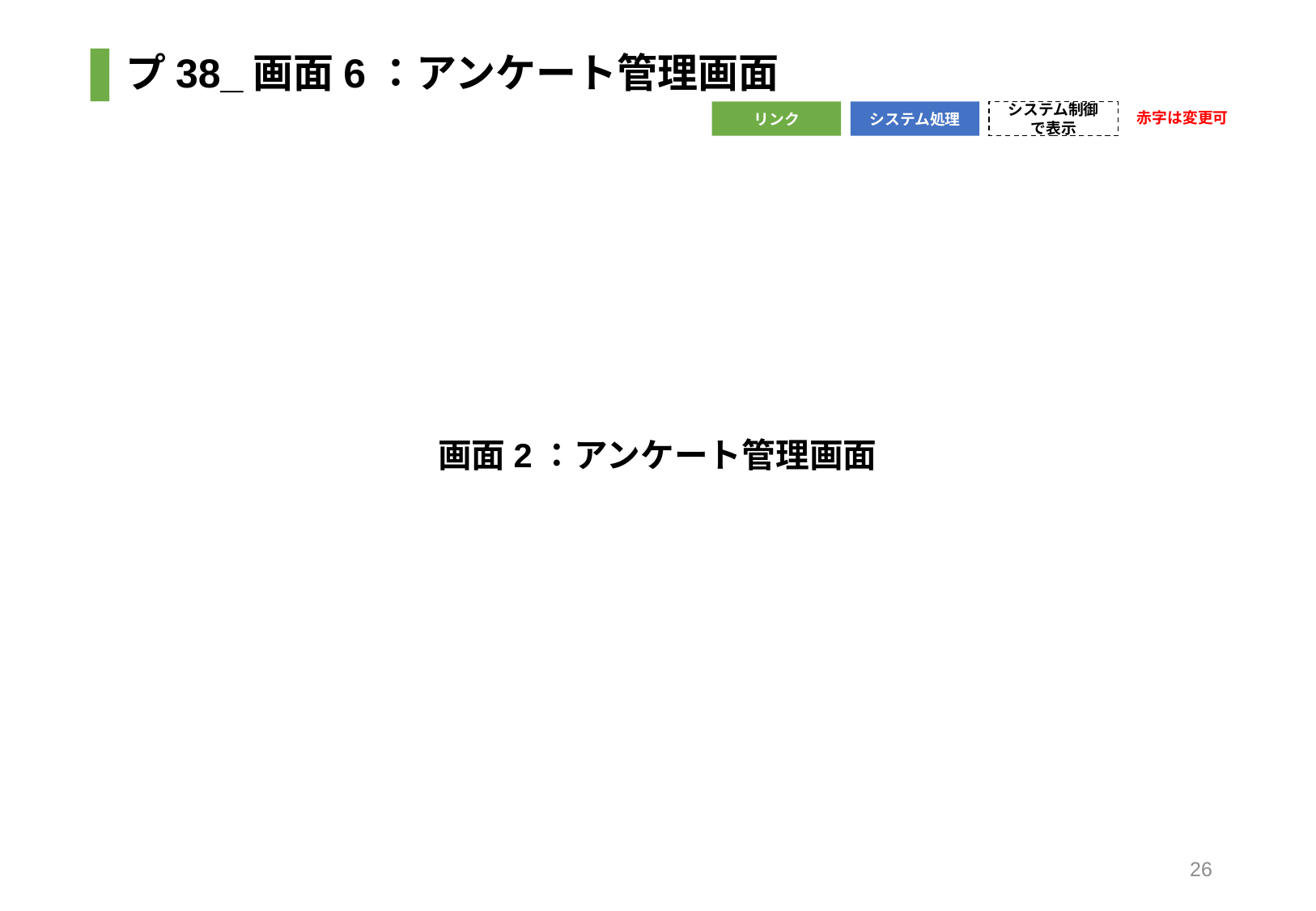

# プ38_画面6：アンケート管理画面
赤字は変更可
リンク
システム処理
システム制御で表示
画面2：アンケート管理画面
26